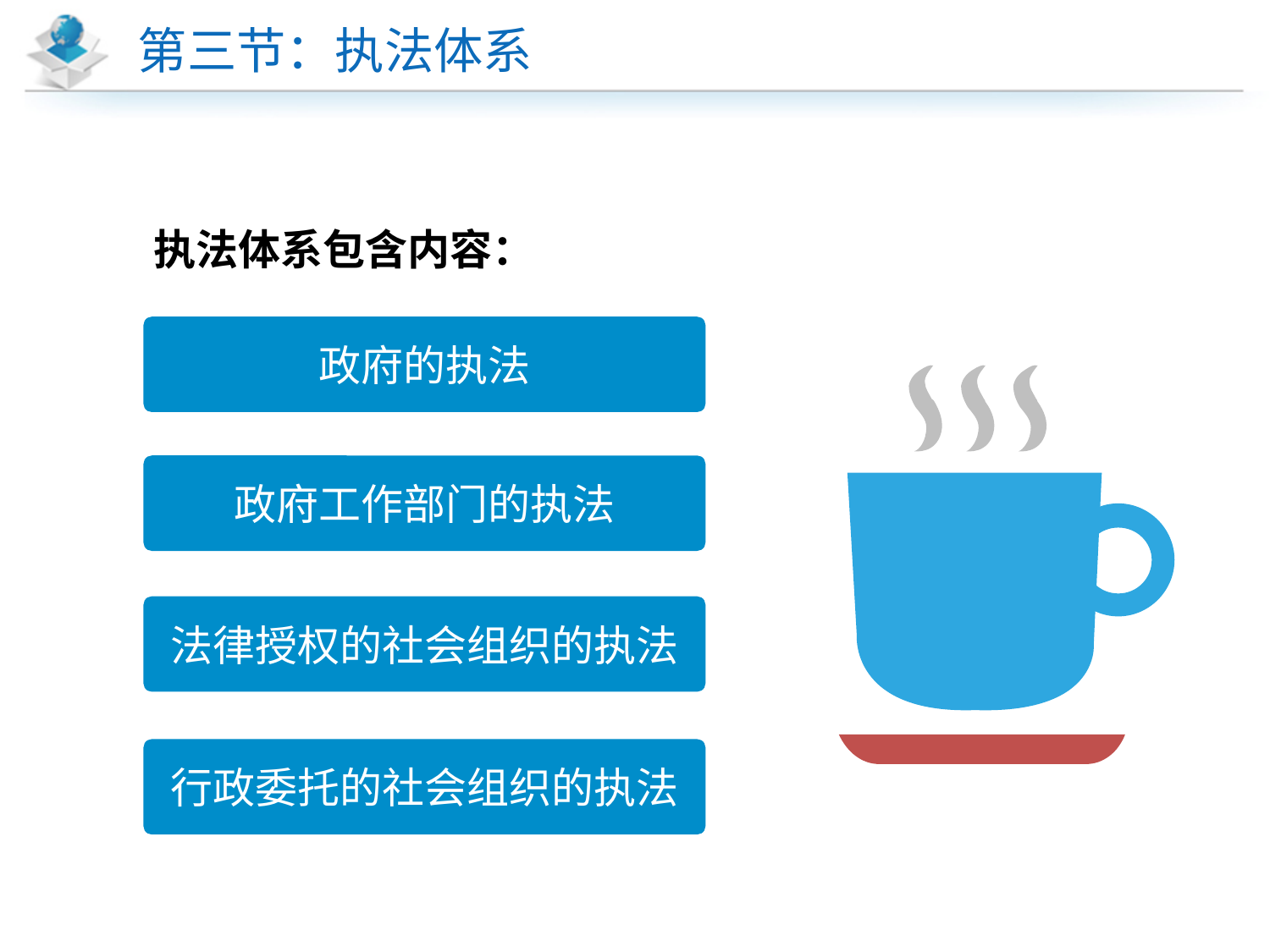

# 第三节：执法体系
执法体系包含内容：
政府的执法

政府工作部门的执法
法律授权的社会组织的执法
行政委托的社会组织的执法